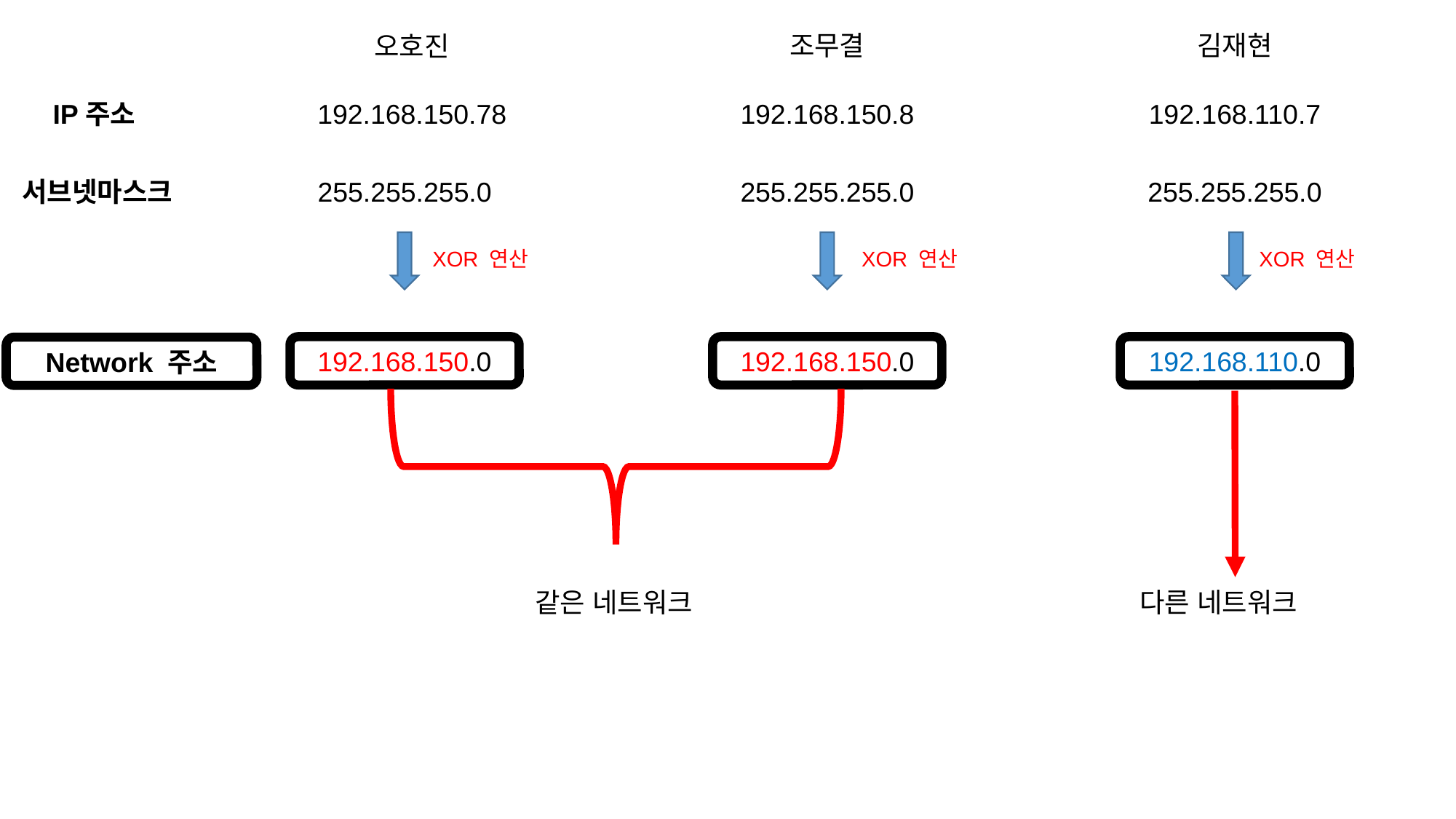

조무결
김재현
오호진
IP주소
192.168.150.78
192.168.150.8
192.168.110.7
서브넷마스크
255.255.255.0
255.255.255.0
255.255.255.0

XOR 연산
XOR 연산
XOR 연산

192.168.150.0
192.168.150.0
192.168.110.0
Network 주소
다른 네트워크
같은 네트워크